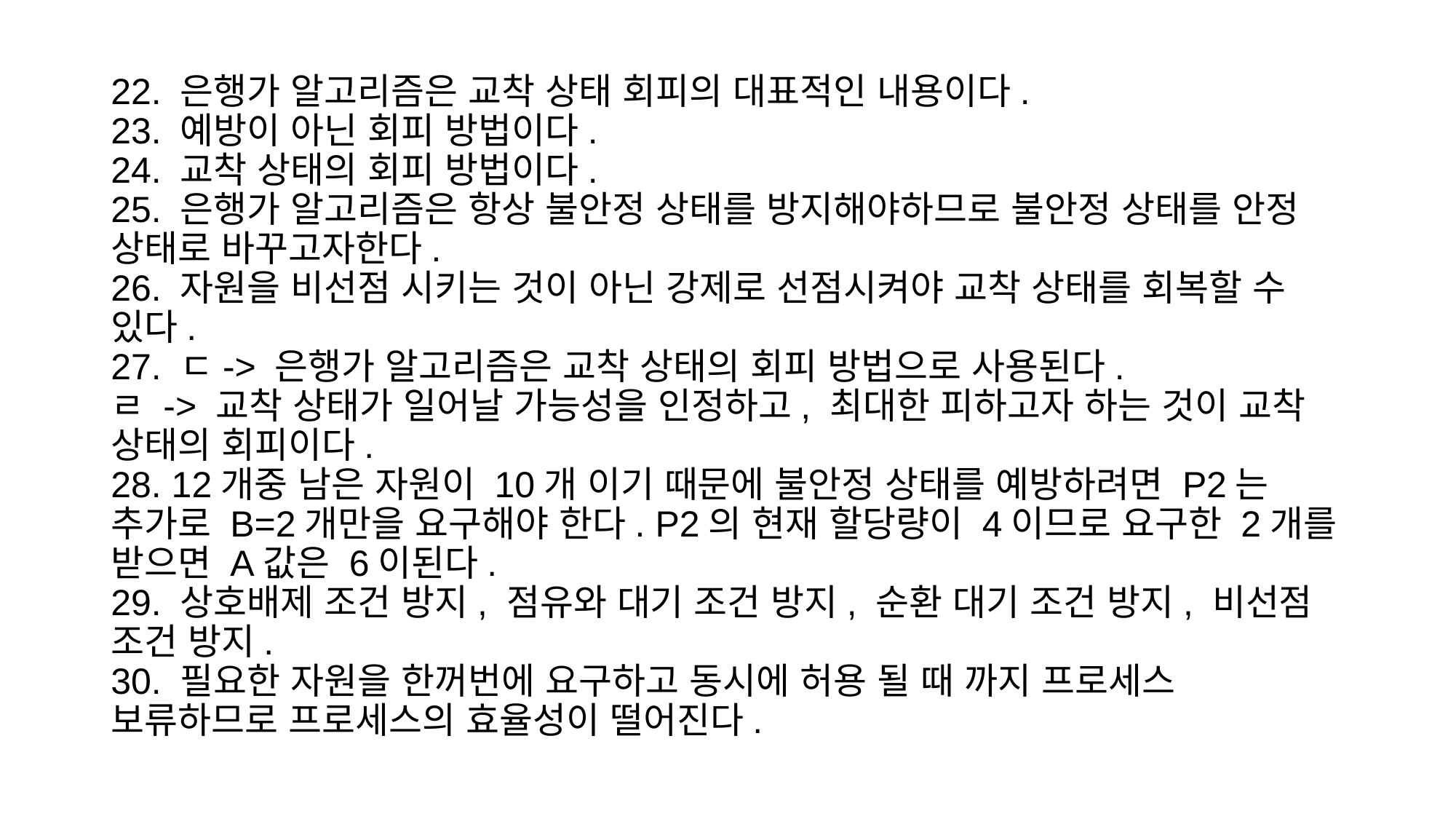

# 22. 은행가 알고리즘은 교착 상태 회피의 대표적인 내용이다. 23. 예방이 아닌 회피 방법이다. 24. 교착 상태의 회피 방법이다. 25. 은행가 알고리즘은 항상 불안정 상태를 방지해야하므로 불안정 상태를 안정 상태로 바꾸고자한다. 26. 자원을 비선점 시키는 것이 아닌 강제로 선점시켜야 교착 상태를 회복할 수 있다. 27. ㄷ-> 은행가 알고리즘은 교착 상태의 회피 방법으로 사용된다. ㄹ -> 교착 상태가 일어날 가능성을 인정하고, 최대한 피하고자 하는 것이 교착 상태의 회피이다. 28. 12개중 남은 자원이 10개 이기 때문에 불안정 상태를 예방하려면 P2는 추가로 B=2개만을 요구해야 한다. P2의 현재 할당량이 4이므로 요구한 2개를 받으면 A값은 6이된다. 29. 상호배제 조건 방지, 점유와 대기 조건 방지, 순환 대기 조건 방지, 비선점 조건 방지. 30. 필요한 자원을 한꺼번에 요구하고 동시에 허용 될 때 까지 프로세스 보류하므로 프로세스의 효율성이 떨어진다.